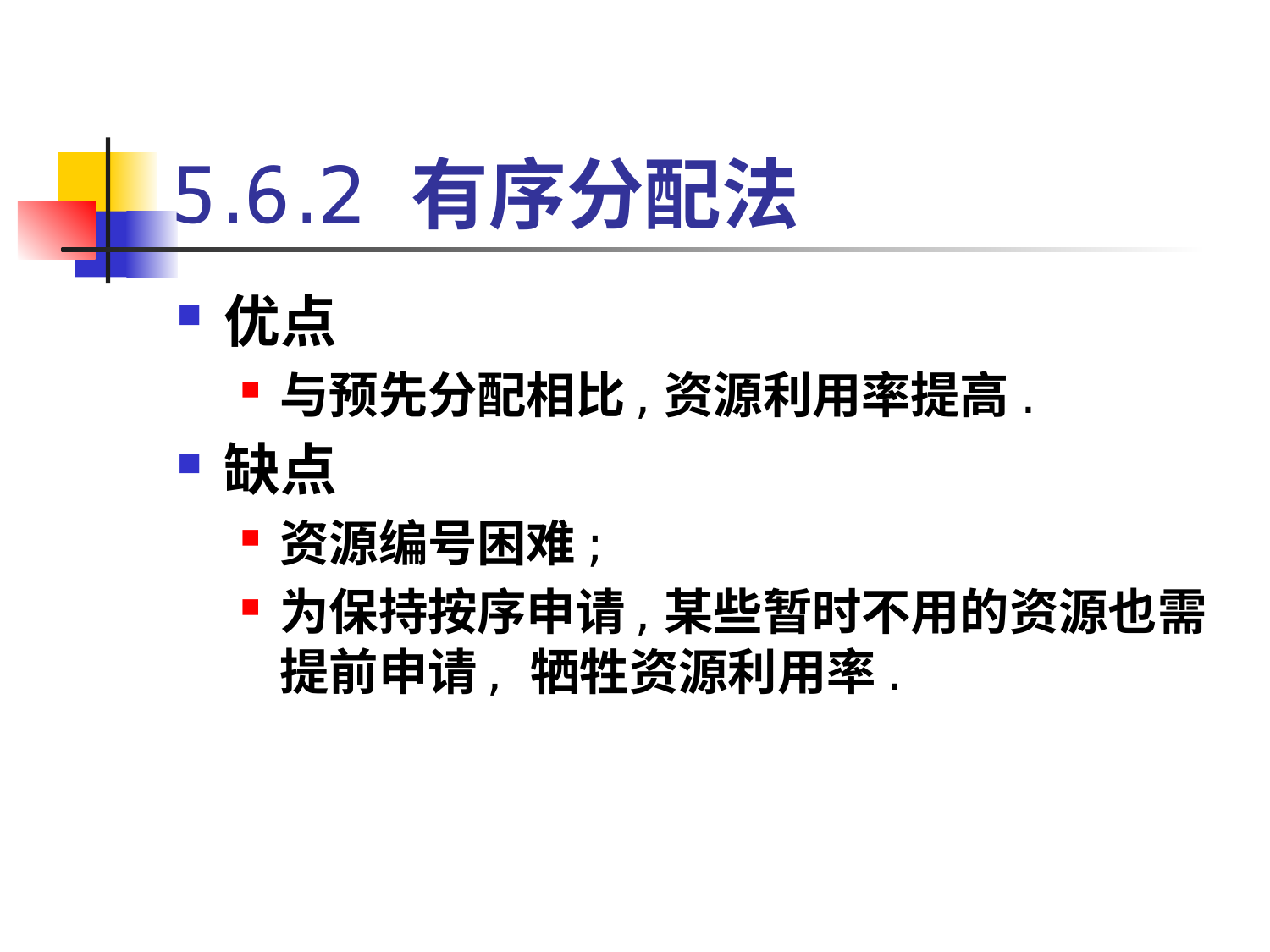

# 5.6.2 有序分配法
优点
与预先分配相比,资源利用率提高.
缺点
资源编号困难;
为保持按序申请,某些暂时不用的资源也需提前申请, 牺牲资源利用率.